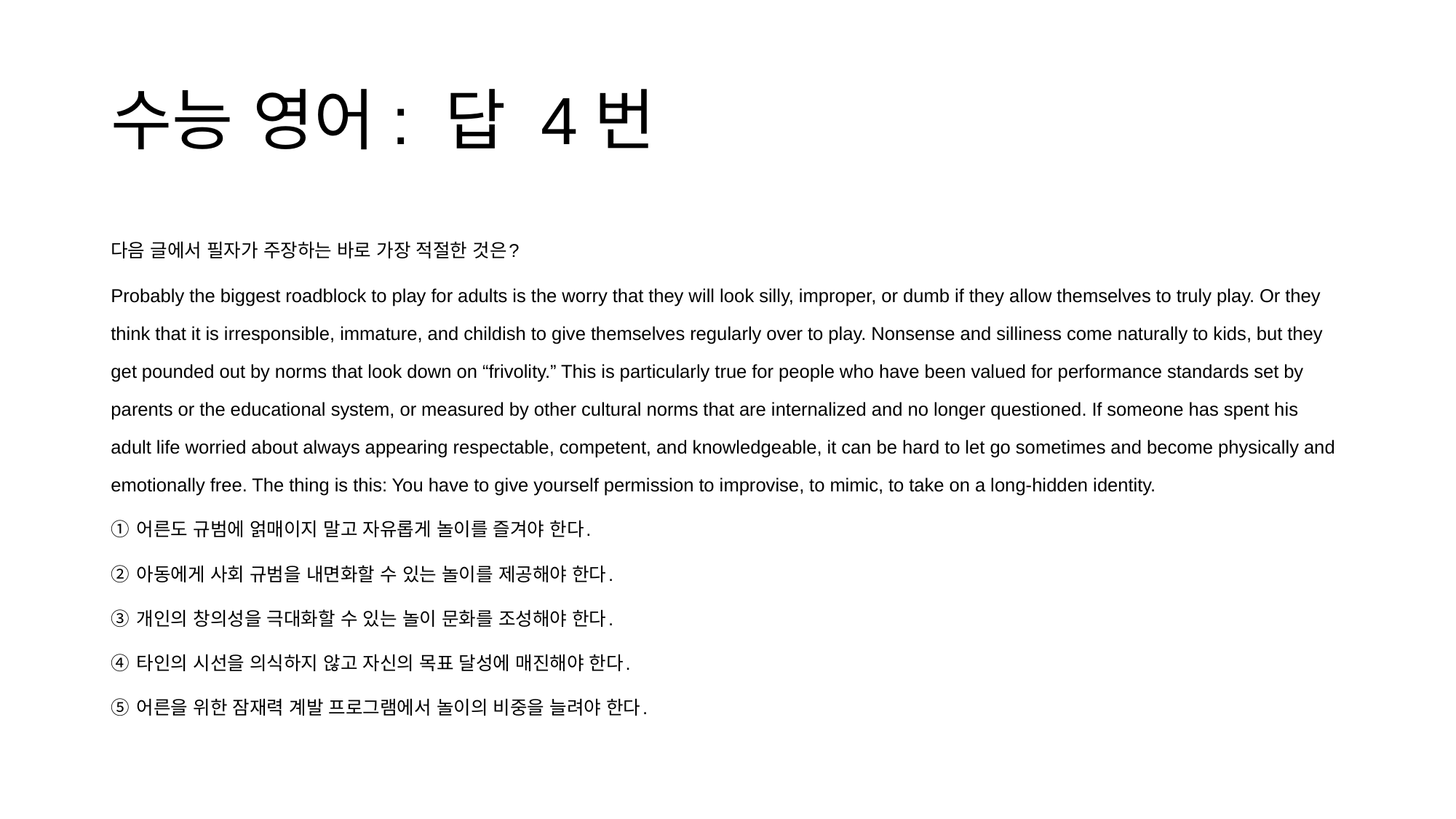

# 수능 영어: 답 4번
다음 글에서 필자가 주장하는 바로 가장 적절한 것은?
Probably the biggest roadblock to play for adults is the worry that they will look silly, improper, or dumb if they allow themselves to truly play. Or they think that it is irresponsible, immature, and childish to give themselves regularly over to play. Nonsense and silliness come naturally to kids, but they get pounded out by norms that look down on “frivolity.” This is particularly true for people who have been valued for performance standards set by parents or the educational system, or measured by other cultural norms that are internalized and no longer questioned. If someone has spent his adult life worried about always appearing respectable, competent, and knowledgeable, it can be hard to let go sometimes and become physically and emotionally free. The thing is this: You have to give yourself permission to improvise, to mimic, to take on a long-hidden identity.
① 어른도 규범에 얽매이지 말고 자유롭게 놀이를 즐겨야 한다.
② 아동에게 사회 규범을 내면화할 수 있는 놀이를 제공해야 한다.
③ 개인의 창의성을 극대화할 수 있는 놀이 문화를 조성해야 한다.
④ 타인의 시선을 의식하지 않고 자신의 목표 달성에 매진해야 한다.
⑤ 어른을 위한 잠재력 계발 프로그램에서 놀이의 비중을 늘려야 한다.